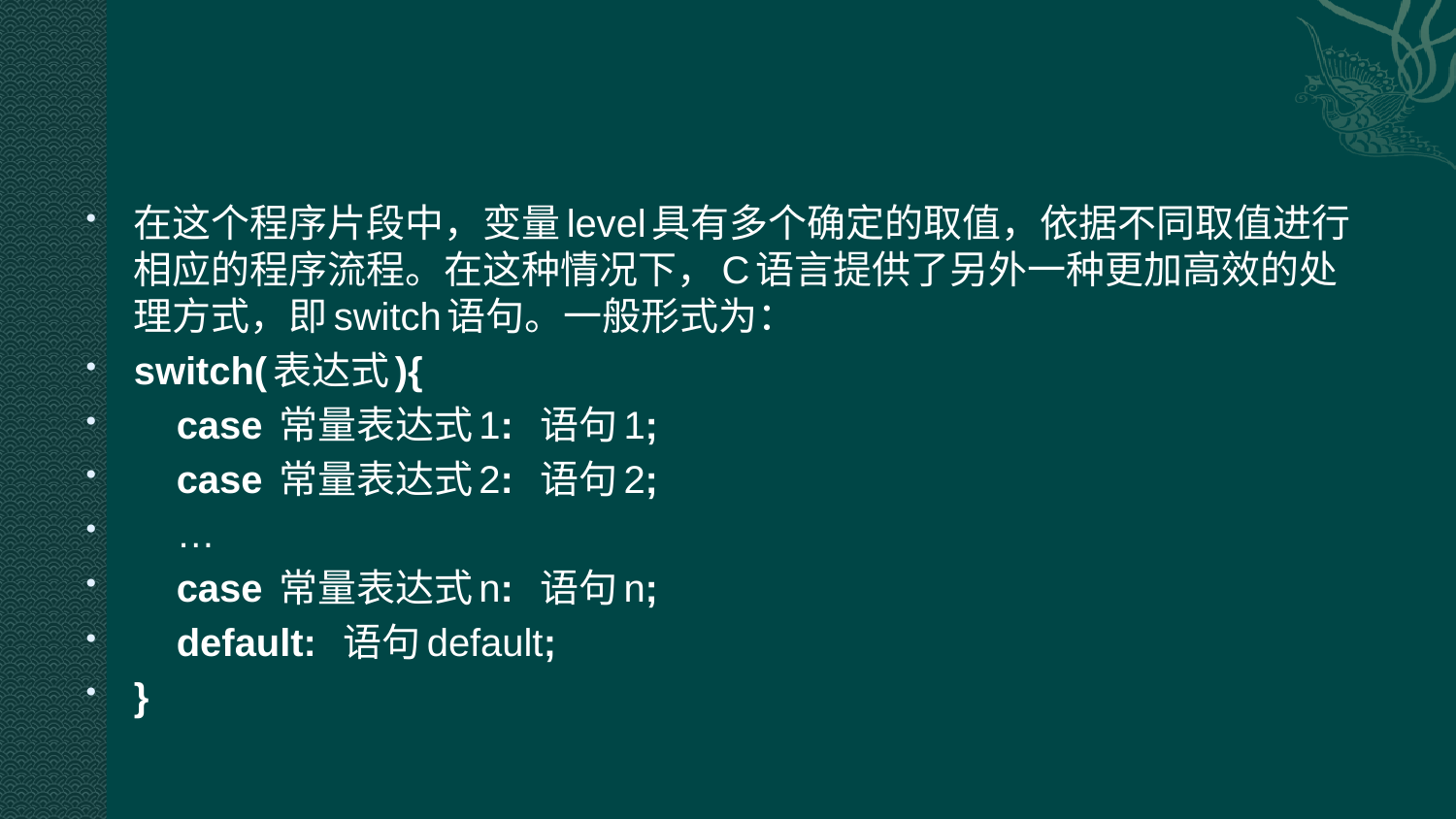

#
在这个程序片段中，变量level具有多个确定的取值，依据不同取值进行相应的程序流程。在这种情况下，C语言提供了另外一种更加高效的处理方式，即switch语句。一般形式为：
switch(表达式){
    case 常量表达式1:  语句1;
    case 常量表达式2:  语句2;
    …
    case 常量表达式n:  语句n;
    default:  语句default;
}